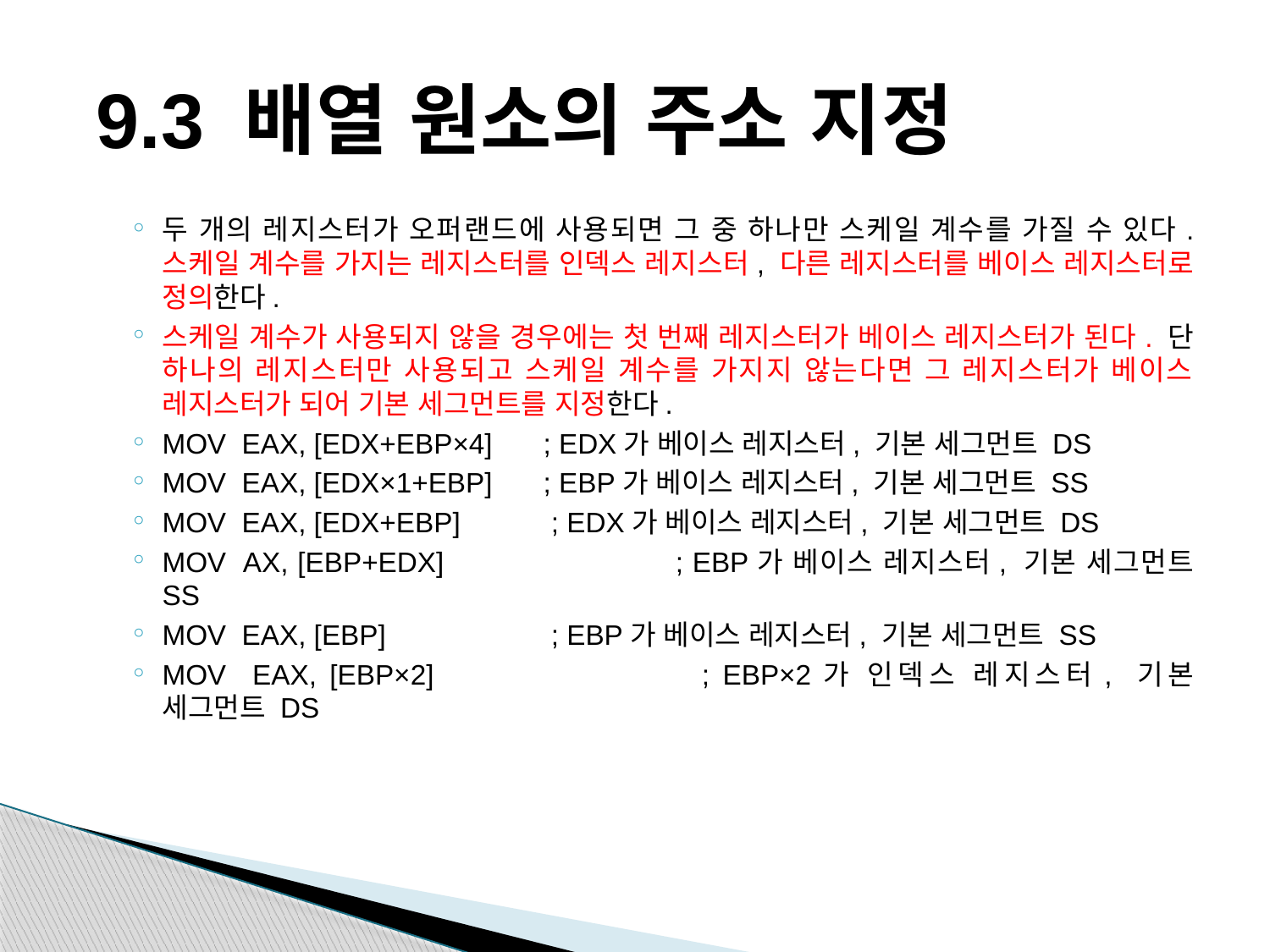

# 9.3 배열 원소의 주소 지정
두 개의 레지스터가 오퍼랜드에 사용되면 그 중 하나만 스케일 계수를 가질 수 있다. 스케일 계수를 가지는 레지스터를 인덱스 레지스터, 다른 레지스터를 베이스 레지스터로 정의한다.
스케일 계수가 사용되지 않을 경우에는 첫 번째 레지스터가 베이스 레지스터가 된다. 단 하나의 레지스터만 사용되고 스케일 계수를 가지지 않는다면 그 레지스터가 베이스 레지스터가 되어 기본 세그먼트를 지정한다.
MOV  EAX, [EDX+EBP×4]    	; EDX가 베이스 레지스터, 기본 세그먼트 DS
MOV  EAX, [EDX×1+EBP]	; EBP가 베이스 레지스터, 기본 세그먼트 SS
MOV  EAX, [EDX+EBP]	 ; EDX가 베이스 레지스터, 기본 세그먼트 DS
MOV  AX, [EBP+EDX]	 	; EBP가 베이스 레지스터, 기본 세그먼트 SS
MOV  EAX, [EBP]		 ; EBP가 베이스 레지스터, 기본 세그먼트 SS
MOV  EAX, [EBP×2]	   	; EBP×2가 인덱스 레지스터, 기본 세그먼트 DS